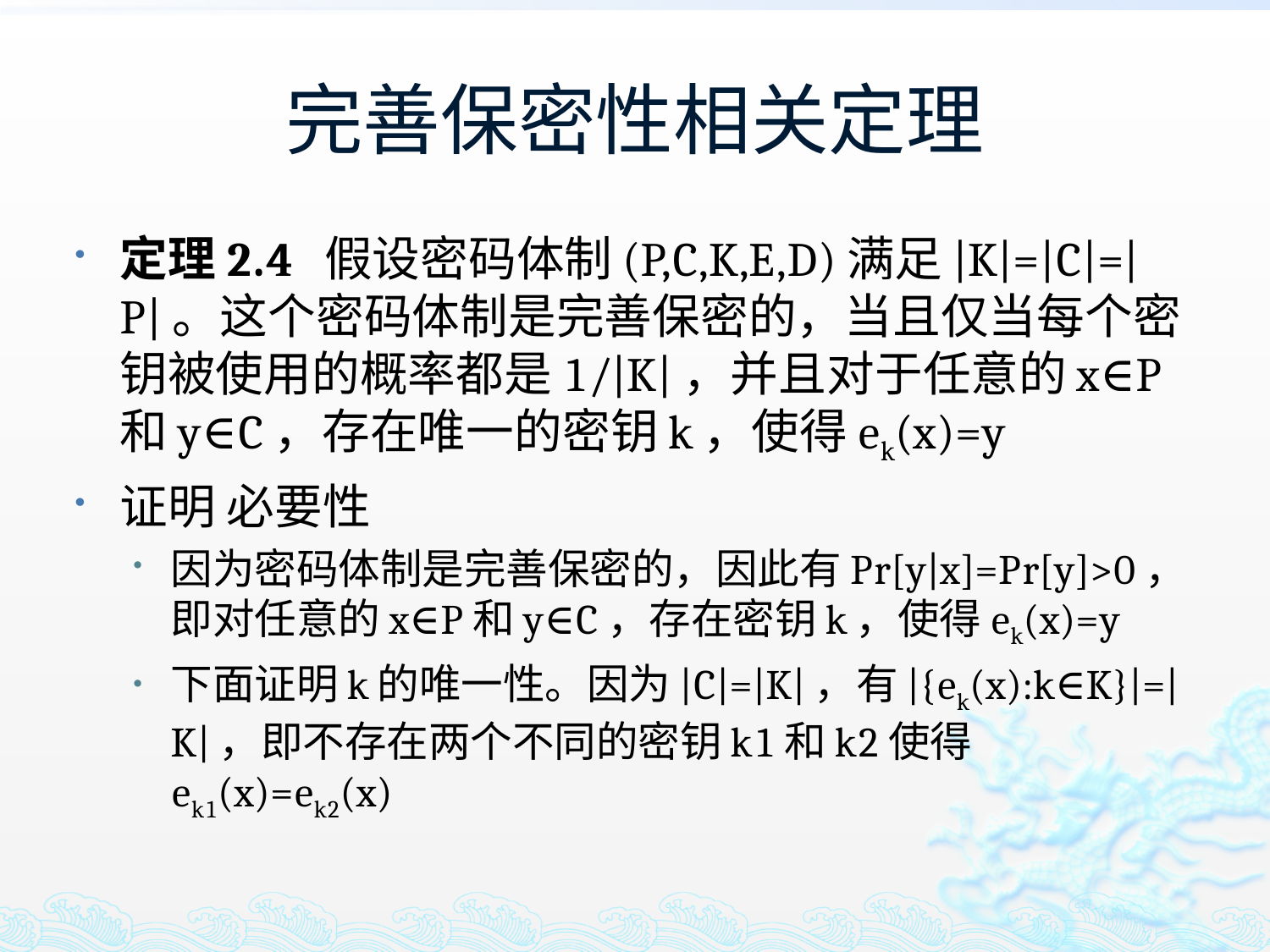

# 完善保密性相关定理
定理2.4  假设密码体制(P,C,K,E,D)满足|K|=|C|=|P|。这个密码体制是完善保密的，当且仅当每个密钥被使用的概率都是1/|K|，并且对于任意的x∈P和y∈C，存在唯一的密钥k，使得ek(x)=y
证明 必要性
因为密码体制是完善保密的，因此有Pr[y|x]=Pr[y]>0，即对任意的x∈P和y∈C，存在密钥k，使得ek(x)=y
下面证明k的唯一性。因为|C|=|K|，有|{ek(x):k∈K}|=|K|，即不存在两个不同的密钥k1和k2使得ek1(x)=ek2(x)